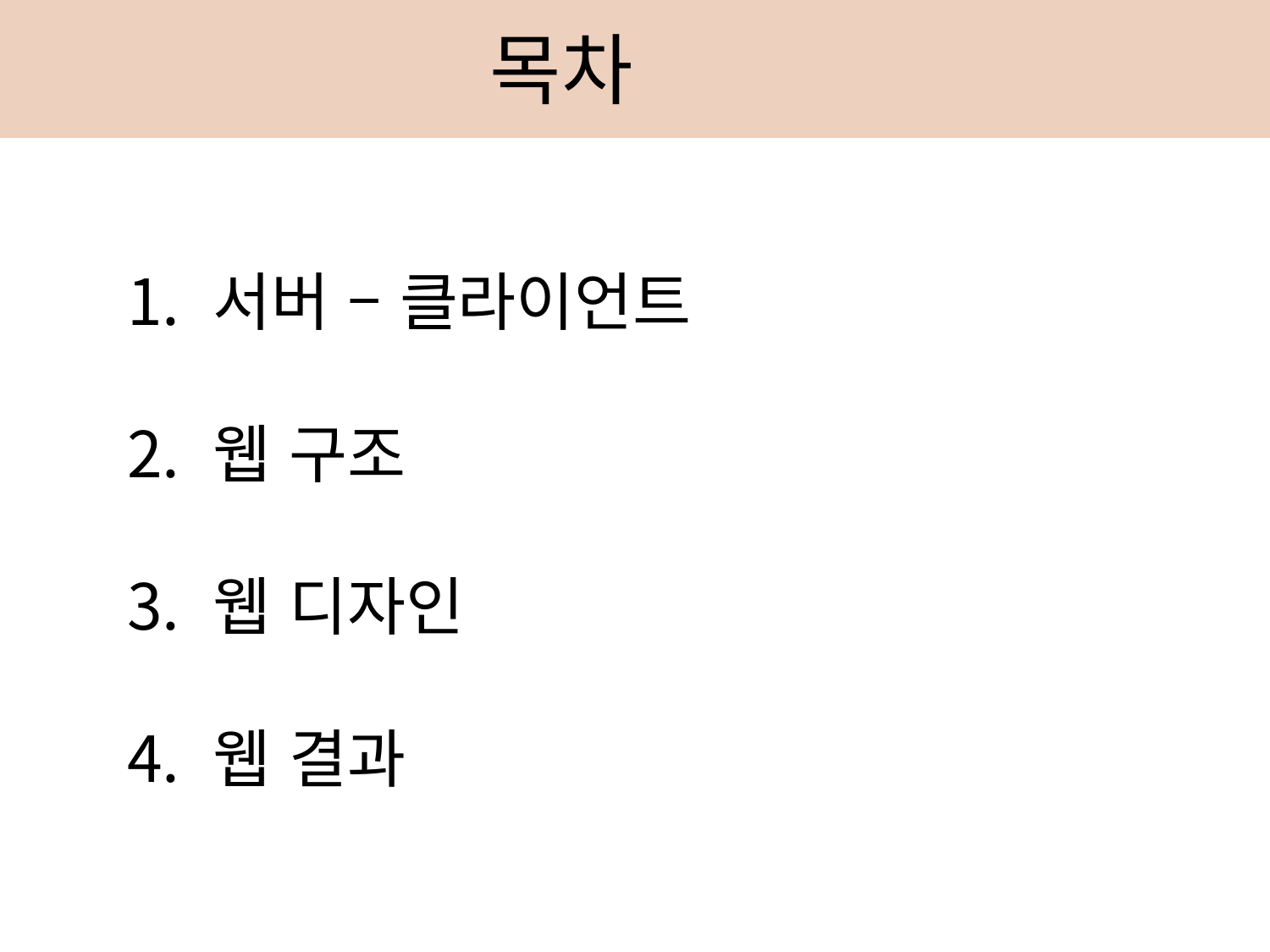

# 목차
 서버 – 클라이언트

 웹 구조

 웹 디자인

 웹 결과